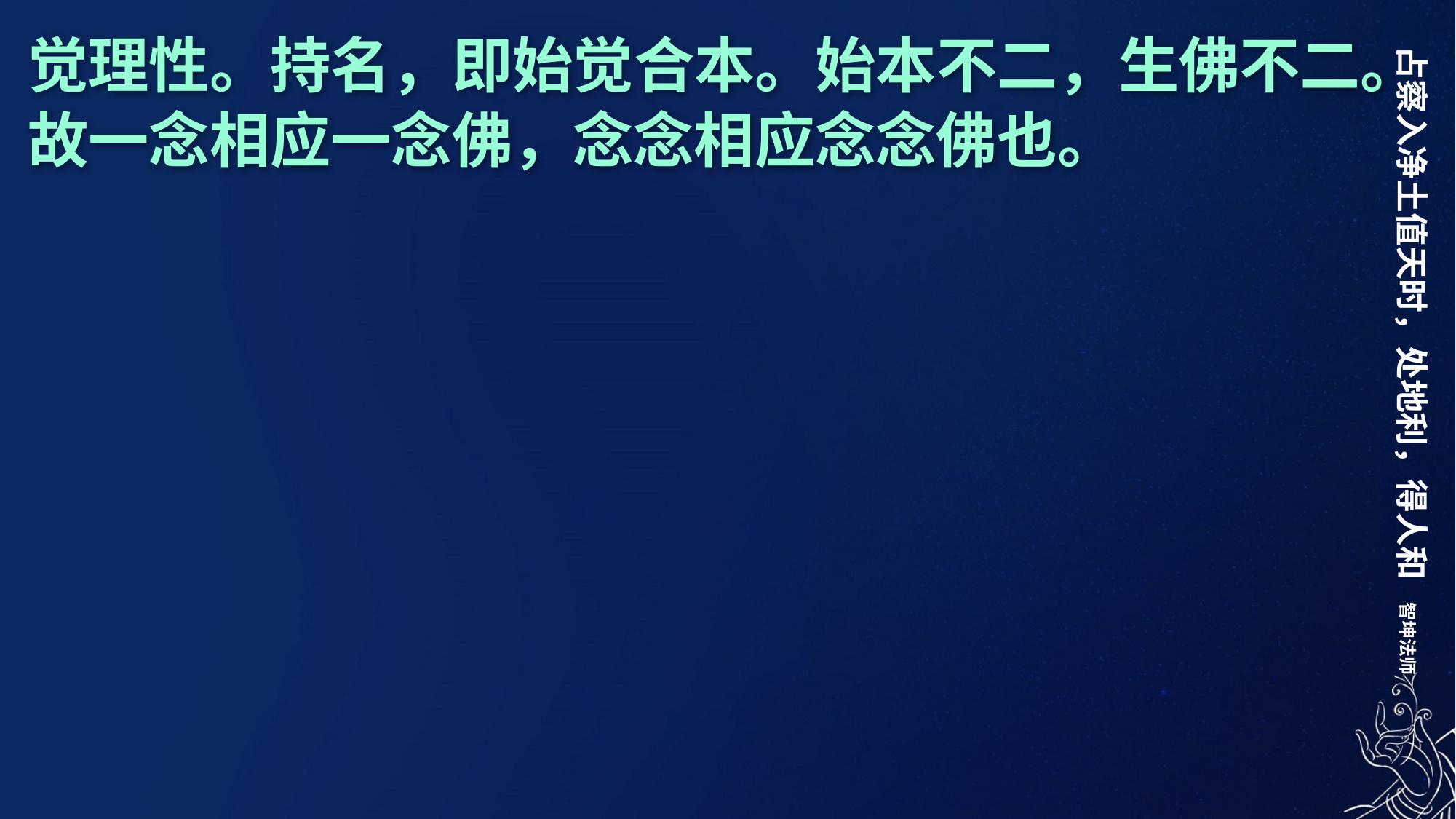

觉理性。持名，即始觉合本。始本不二，生佛不二。故一念相应一念佛，念念相应念念佛也。